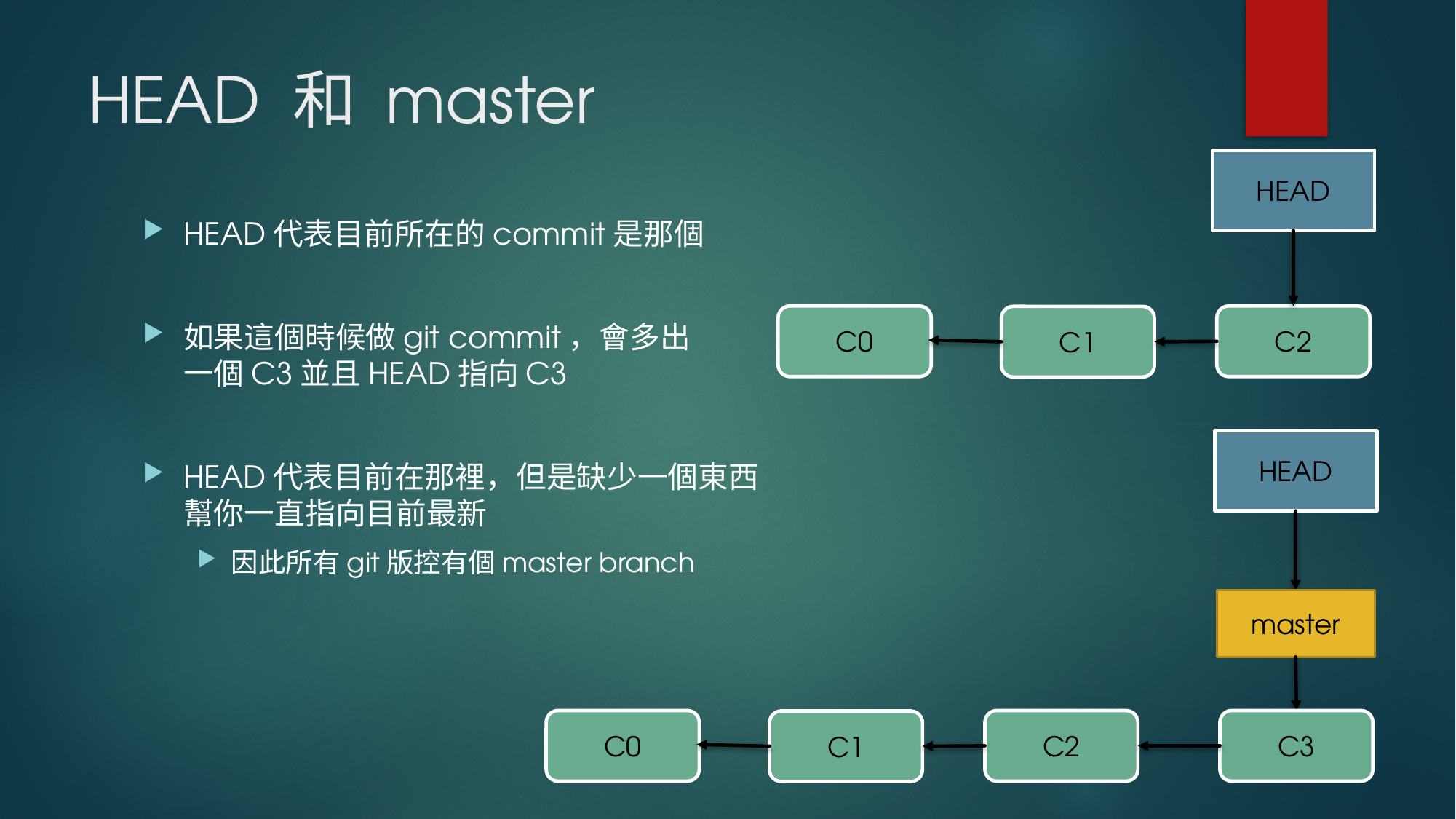

# HEAD 和 master
HEAD
HEAD代表目前所在的commit是那個

如果這個時候做git commit，會多出
一個C3並且HEAD指向C3

HEAD代表目前在那裡，但是缺少一個東西
幫你一直指向目前最新
因此所有git版控有個master branch
C0
C2
C1
HEAD
master
C0
C2
C3
C1